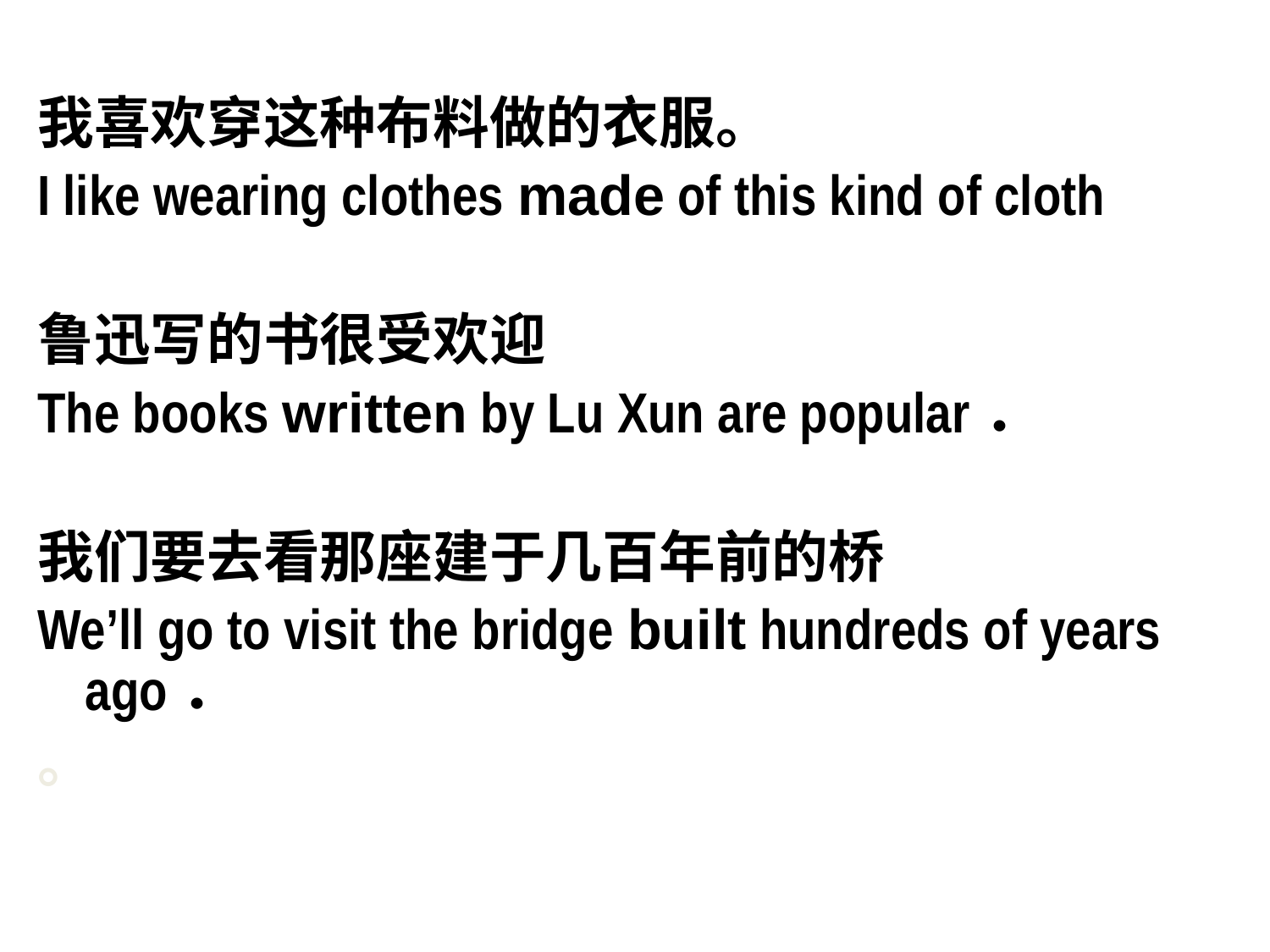

我喜欢穿这种布料做的衣服。
I like wearing clothes made of this kind of cloth

鲁迅写的书很受欢迎
The books written by Lu Xun are popular．

我们要去看那座建于几百年前的桥
We’ll go to visit the bridge built hundreds of years ago．
。